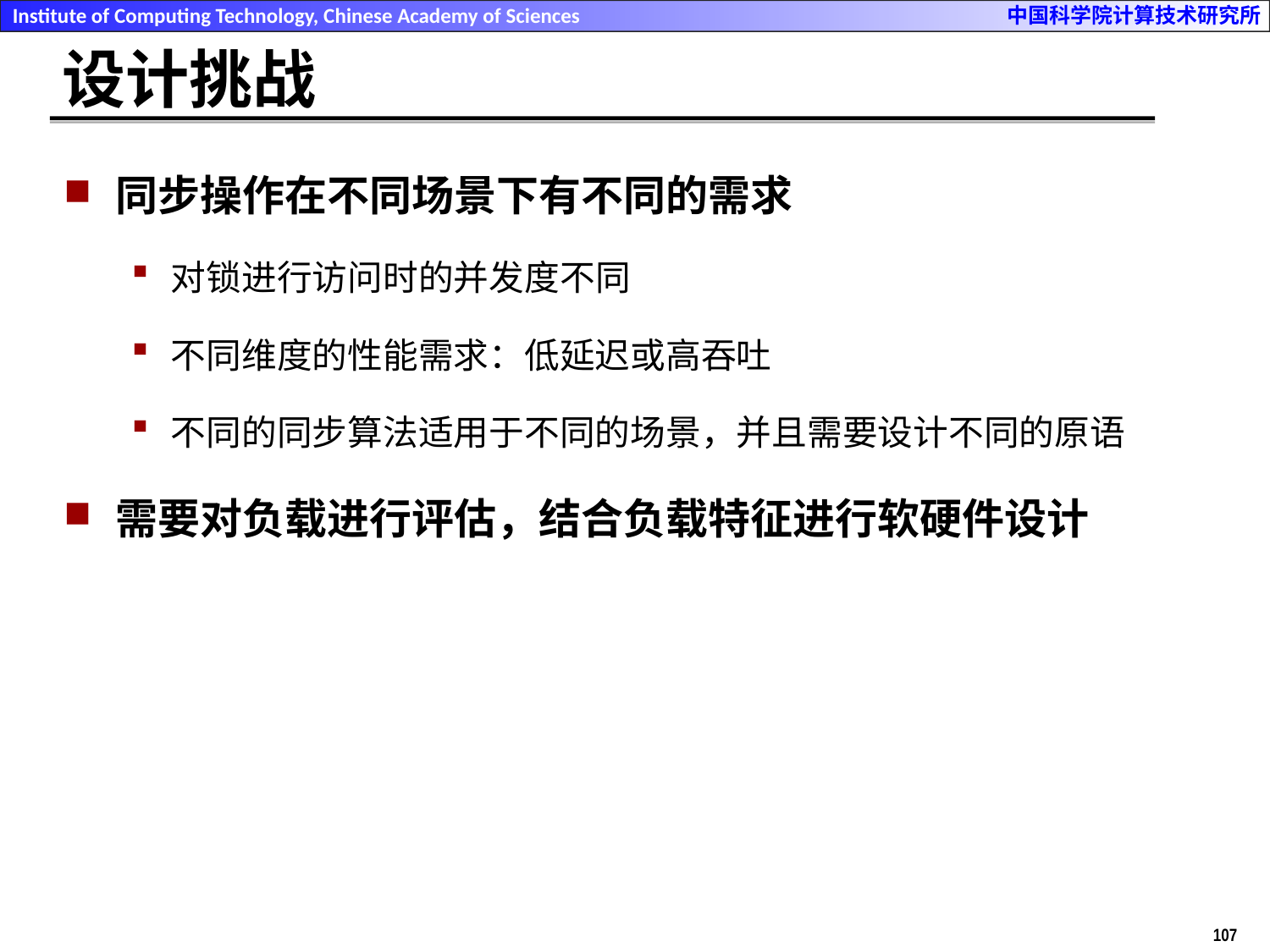

# 设计挑战
同步操作在不同场景下有不同的需求
对锁进行访问时的并发度不同
不同维度的性能需求：低延迟或高吞吐
不同的同步算法适用于不同的场景，并且需要设计不同的原语
需要对负载进行评估，结合负载特征进行软硬件设计